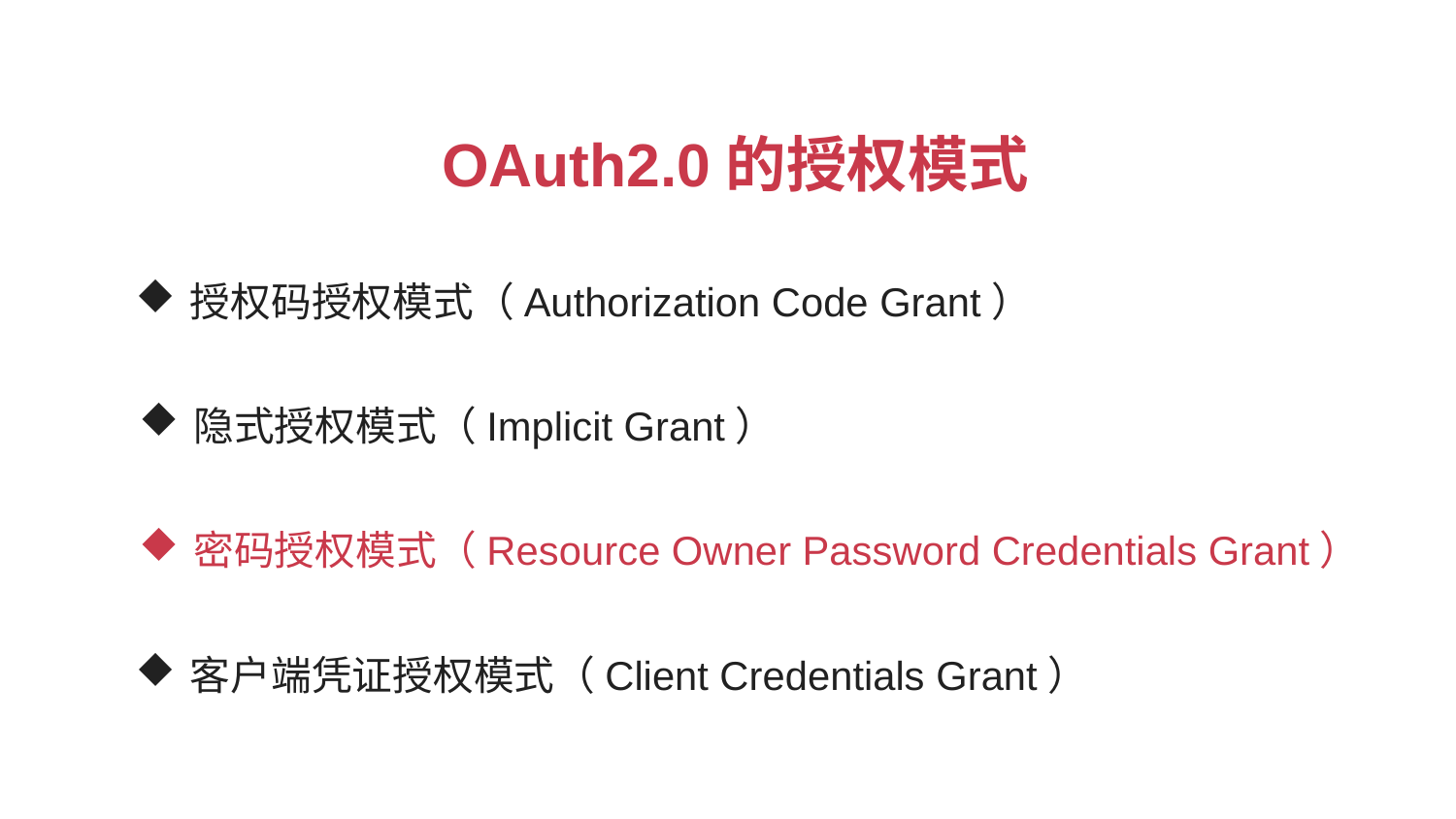

OAuth2.0的授权模式
授权码授权模式（Authorization Code Grant）
隐式授权模式（Implicit Grant）
密码授权模式（Resource Owner Password Credentials Grant）
客户端凭证授权模式（Client Credentials Grant）